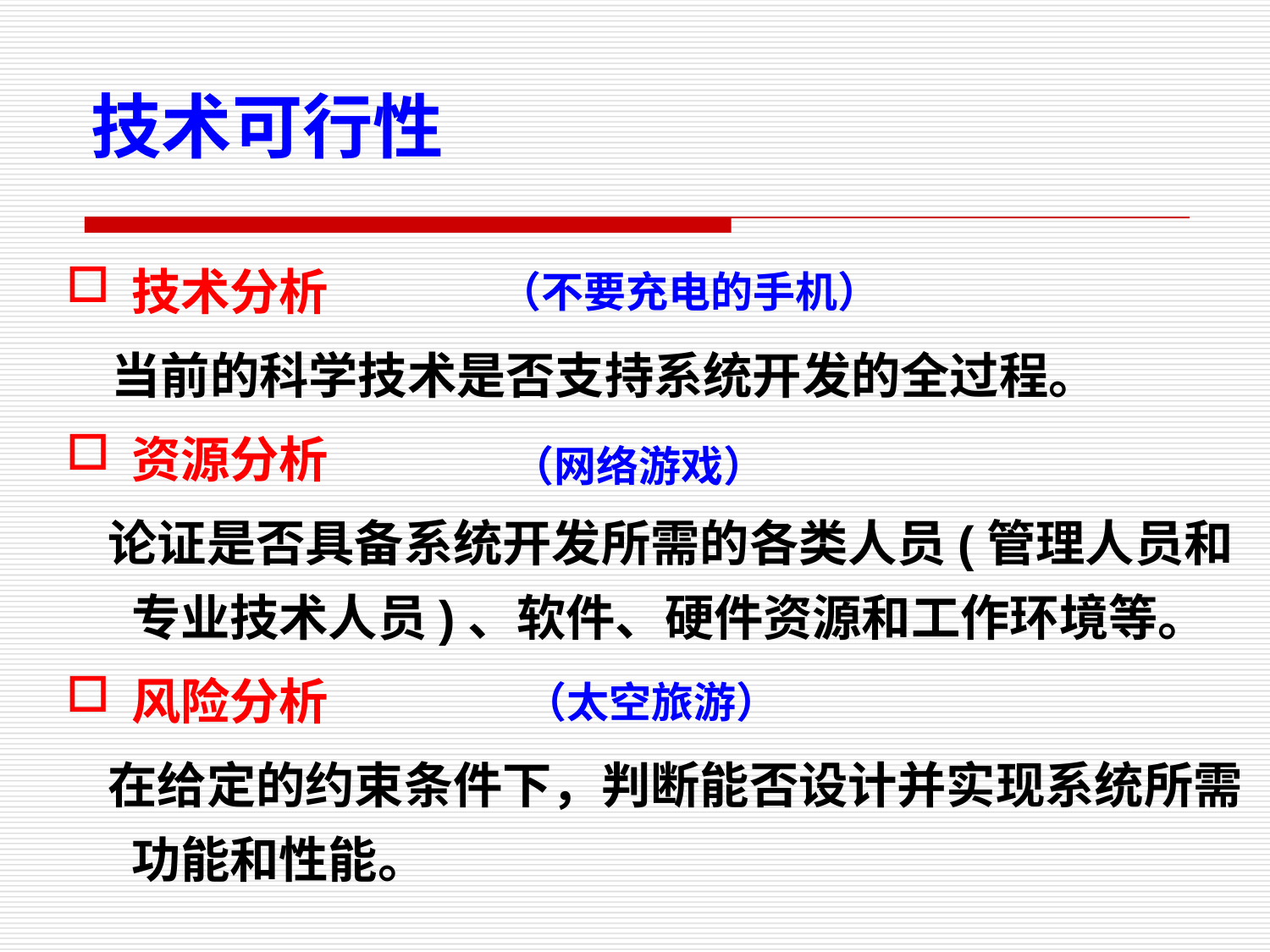

技术可行性
技术分析
   当前的科学技术是否支持系统开发的全过程。
资源分析
   论证是否具备系统开发所需的各类人员(管理人员和专业技术人员)、软件、硬件资源和工作环境等。
风险分析
   在给定的约束条件下，判断能否设计并实现系统所需功能和性能。
（不要充电的手机）
（网络游戏）
（太空旅游）